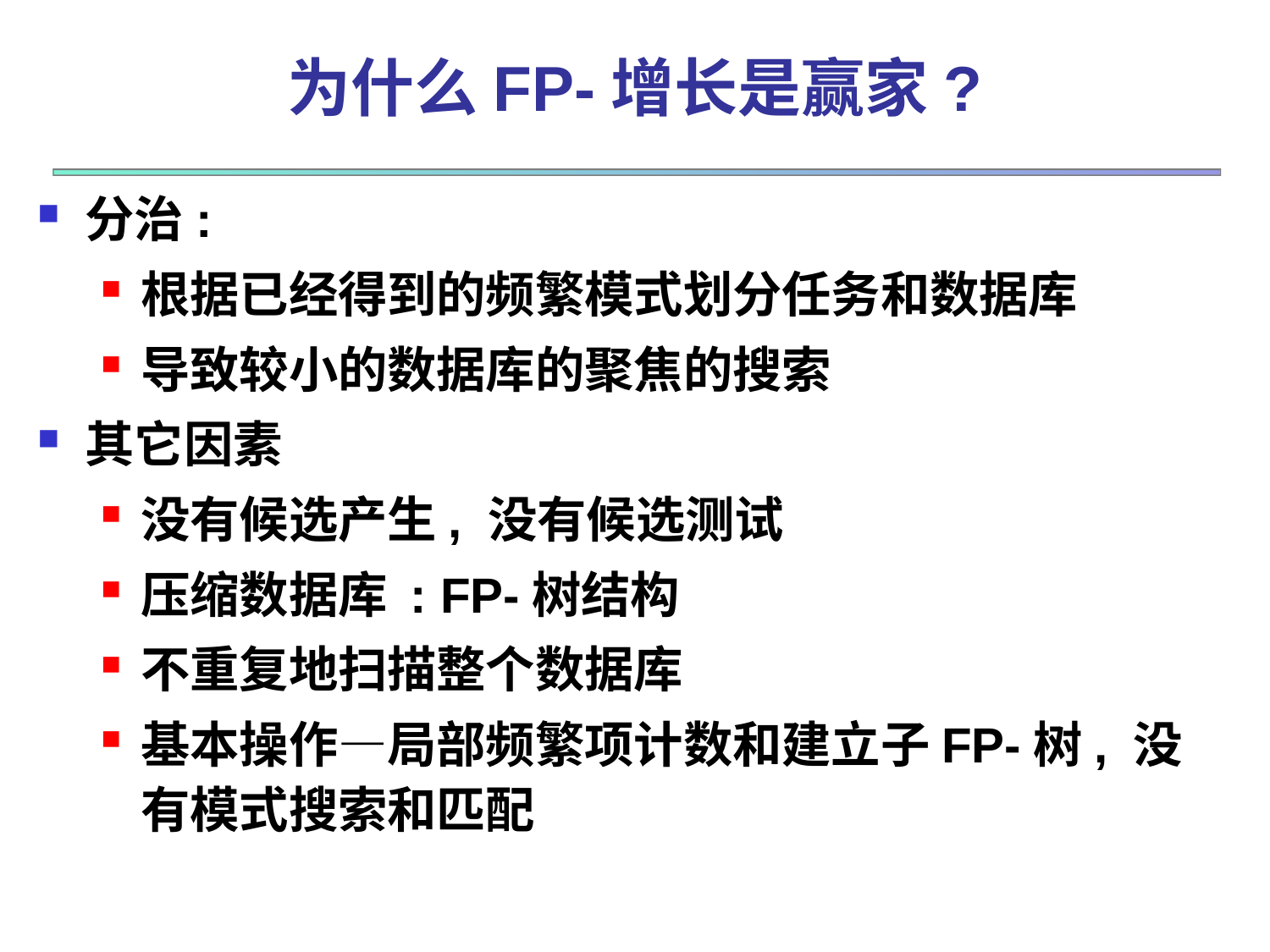

# 为什么FP-增长是赢家?
分治:
根据已经得到的频繁模式划分任务和数据库
导致较小的数据库的聚焦的搜索
其它因素
没有候选产生, 没有候选测试
压缩数据库 : FP-树结构
不重复地扫描整个数据库
基本操作—局部频繁项计数和建立子FP-树, 没有模式搜索和匹配
58